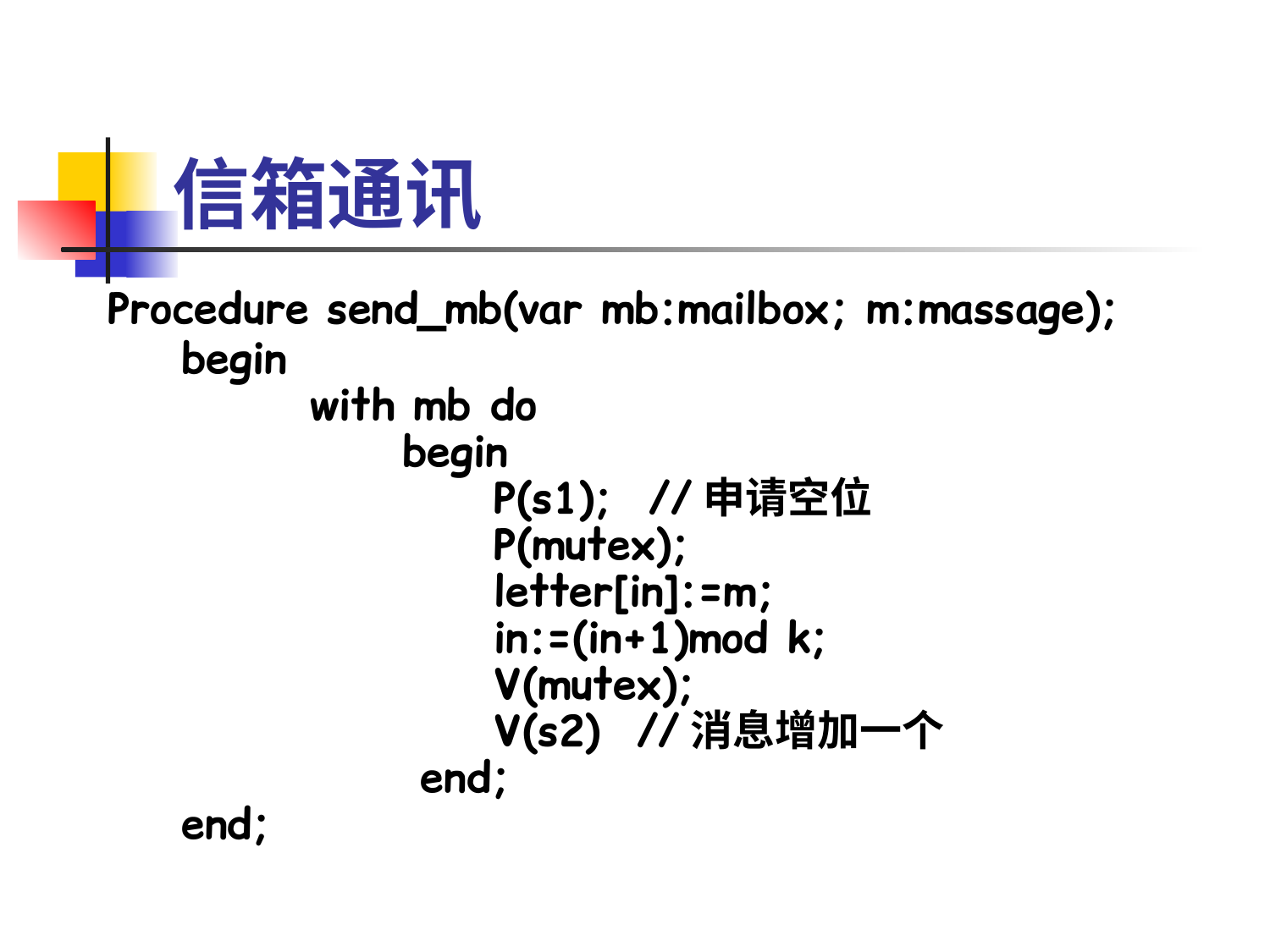

# 信箱通讯
Procedure send_mb(var mb:mailbox; m:massage);
    begin
           with mb do
                begin
                     P(s1);  //申请空位
                     P(mutex);
                     letter[in]:=m;
                     in:=(in+1)mod k;
                     V(mutex);
                     V(s2)  //消息增加一个
                 end;
    end;